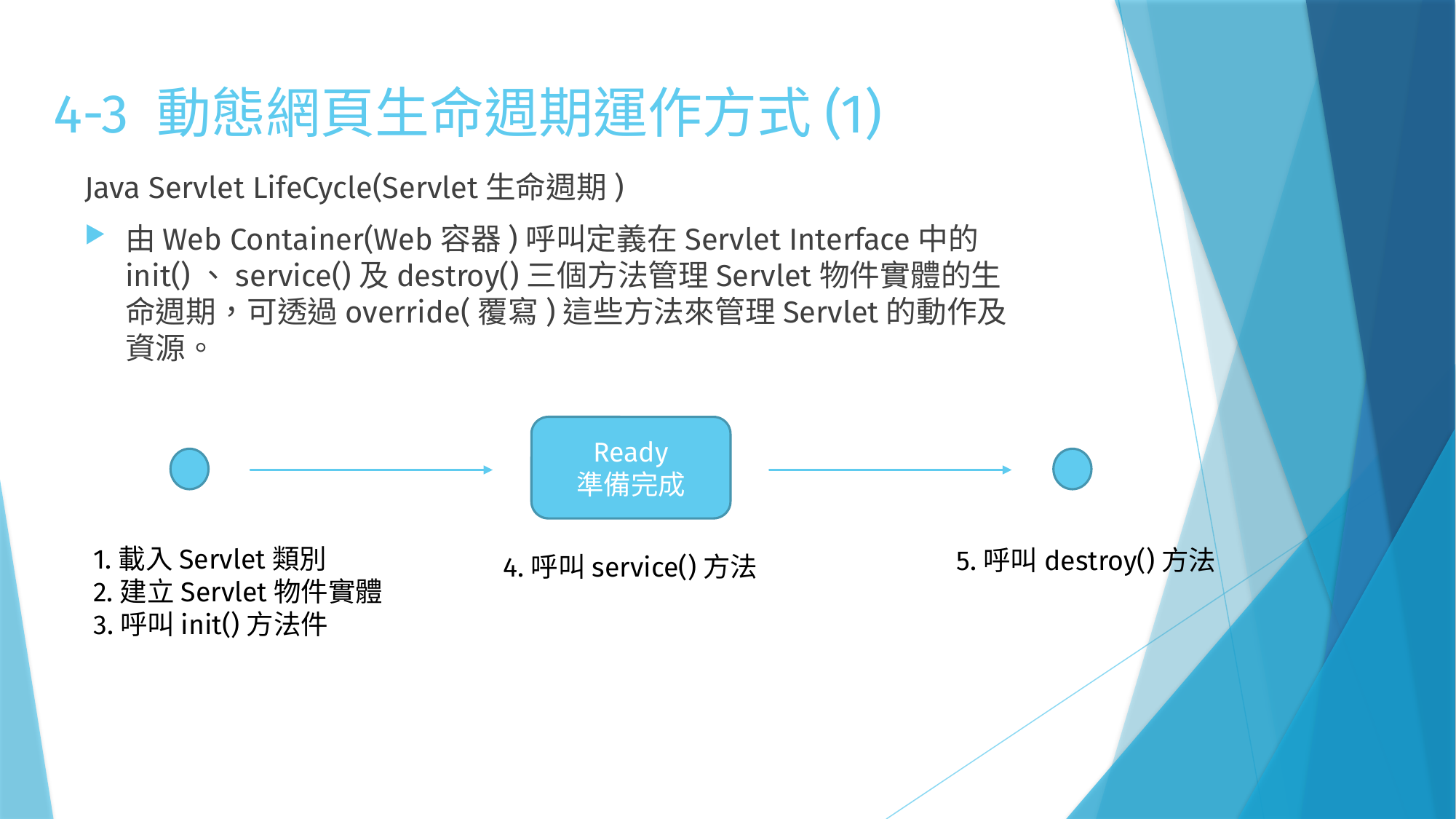

# 4-3 動態網頁生命週期運作方式(1)
Java Servlet LifeCycle(Servlet生命週期)
由Web Container(Web容器)呼叫定義在Servlet Interface中的init()、service()及destroy()三個方法管理Servlet物件實體的生命週期，可透過override(覆寫)這些方法來管理Servlet的動作及資源。
Ready
準備完成

1.載入Servlet類別
2.建立Servlet物件實體
3.呼叫init()方法件
5.呼叫destroy()方法
4.呼叫service()方法